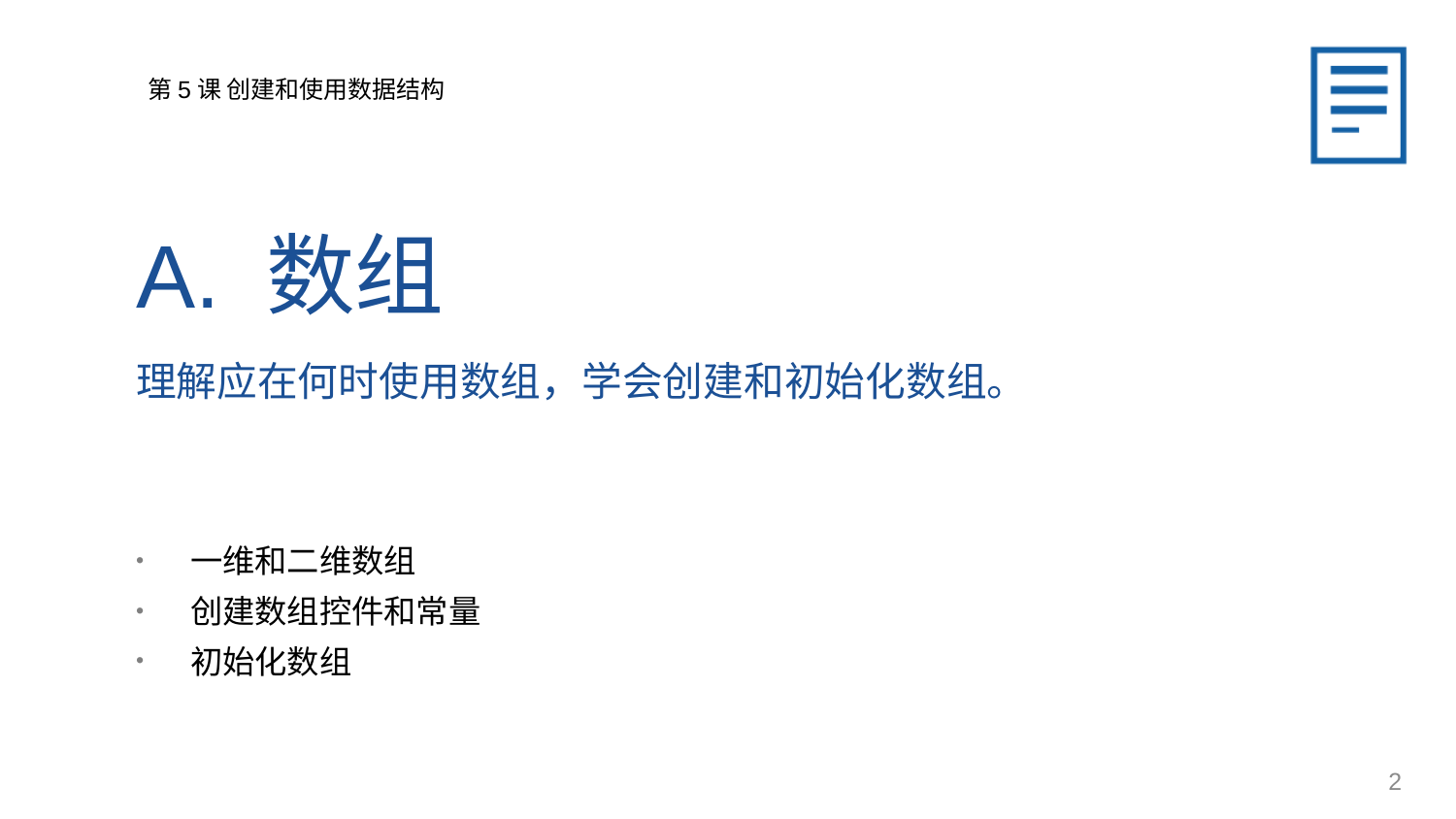

A. 数组
理解应在何时使用数组，学会创建和初始化数组。
一维和二维数组
创建数组控件和常量
初始化数组

2